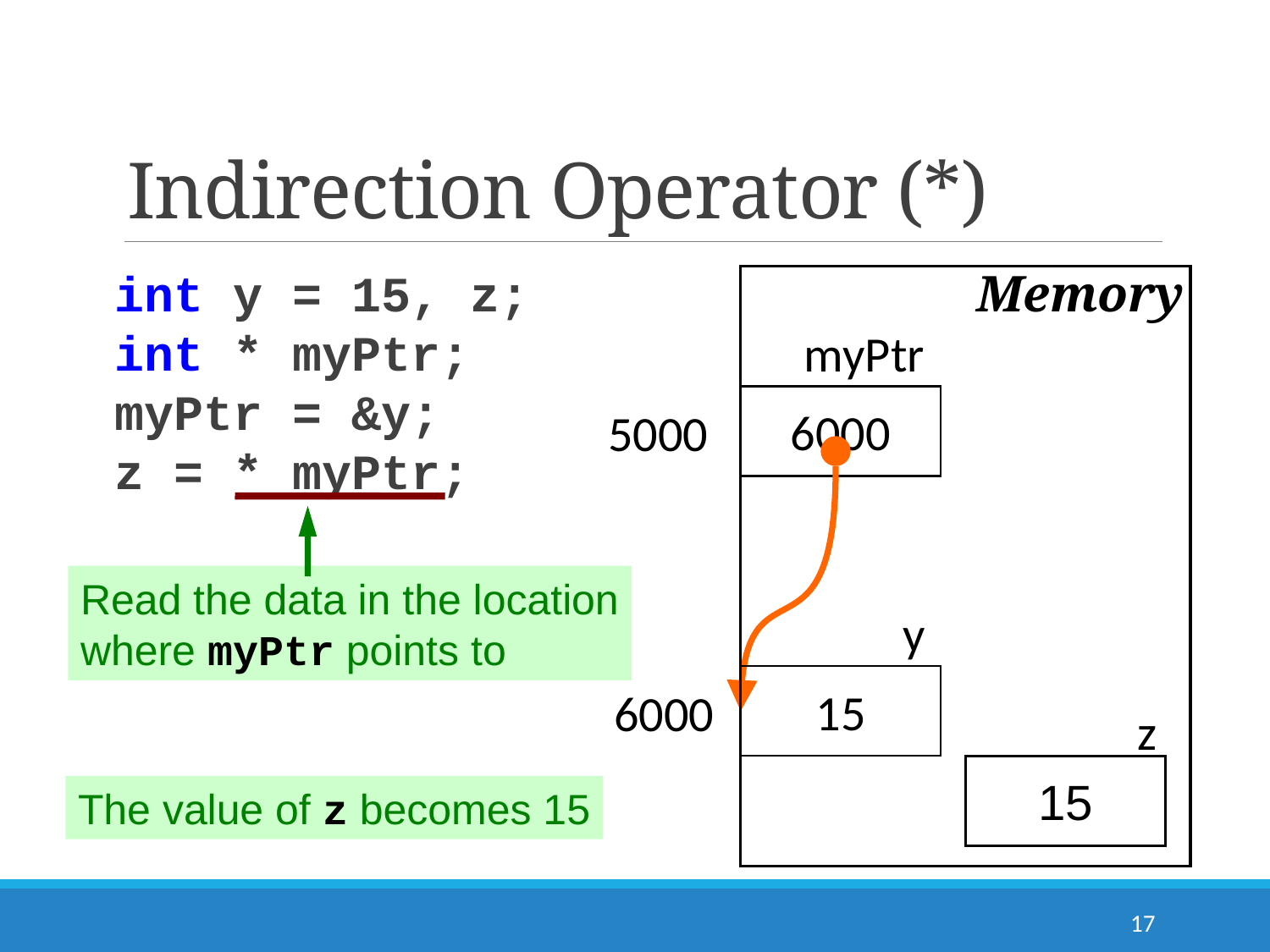

# Indirection Operator (*)
int y = 15, z;
int * myPtr;
myPtr = &y;
z = * myPtr;

Memory

myPtr
6000
5000

Read the data in the location
where myPtr points to
y
15
6000
z
怪
15
The value of z becomes 15
17